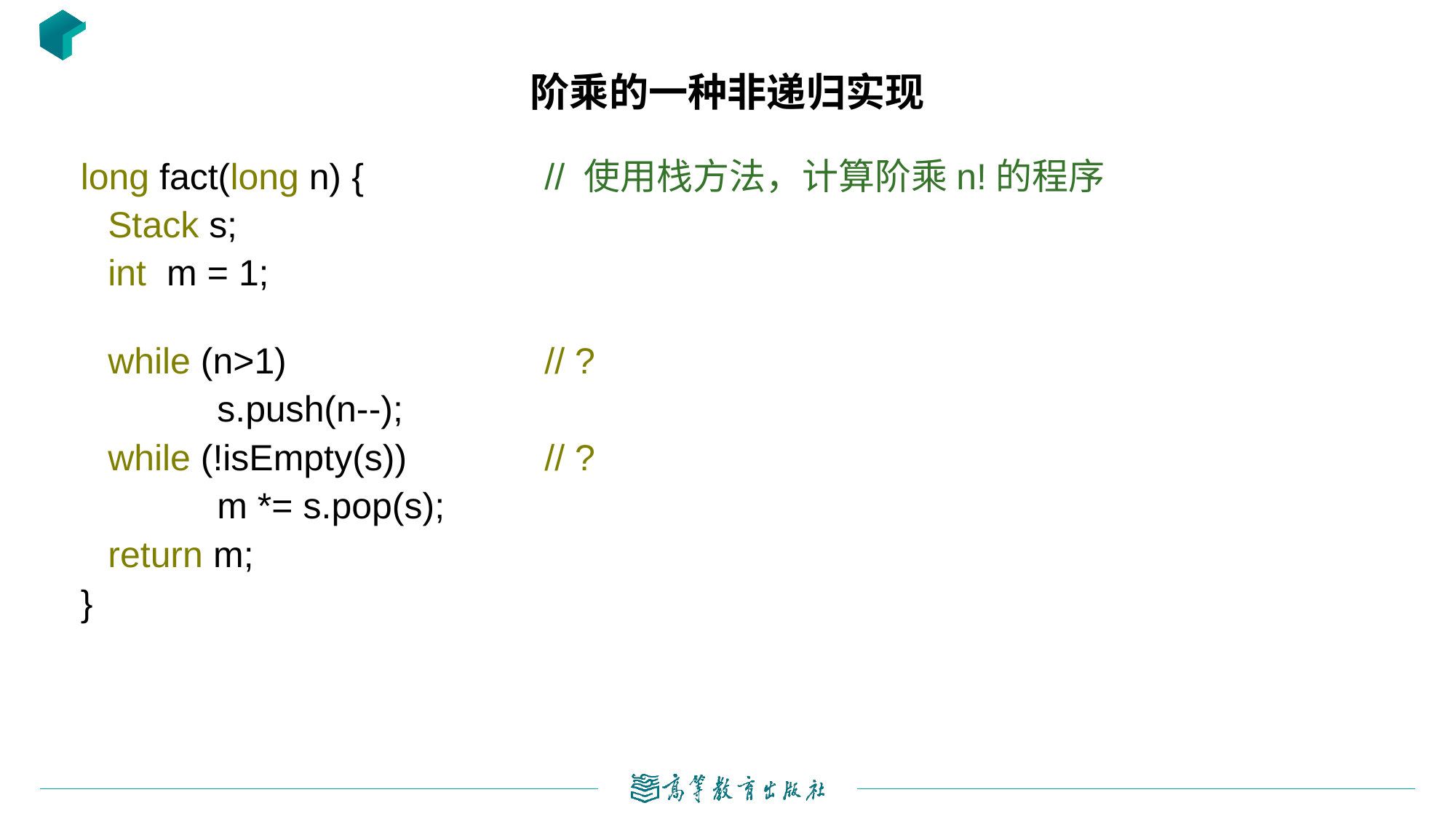

# 阶乘的一种非递归实现
long fact(long n) {		// 使用栈方法，计算阶乘n!的程序
	Stack s;
	int  m = 1;

	while (n>1)                   	// ?
		s.push(n--);
	while (!isEmpty(s)) 		// ?
		m *= s.pop(s);
	return m;
}